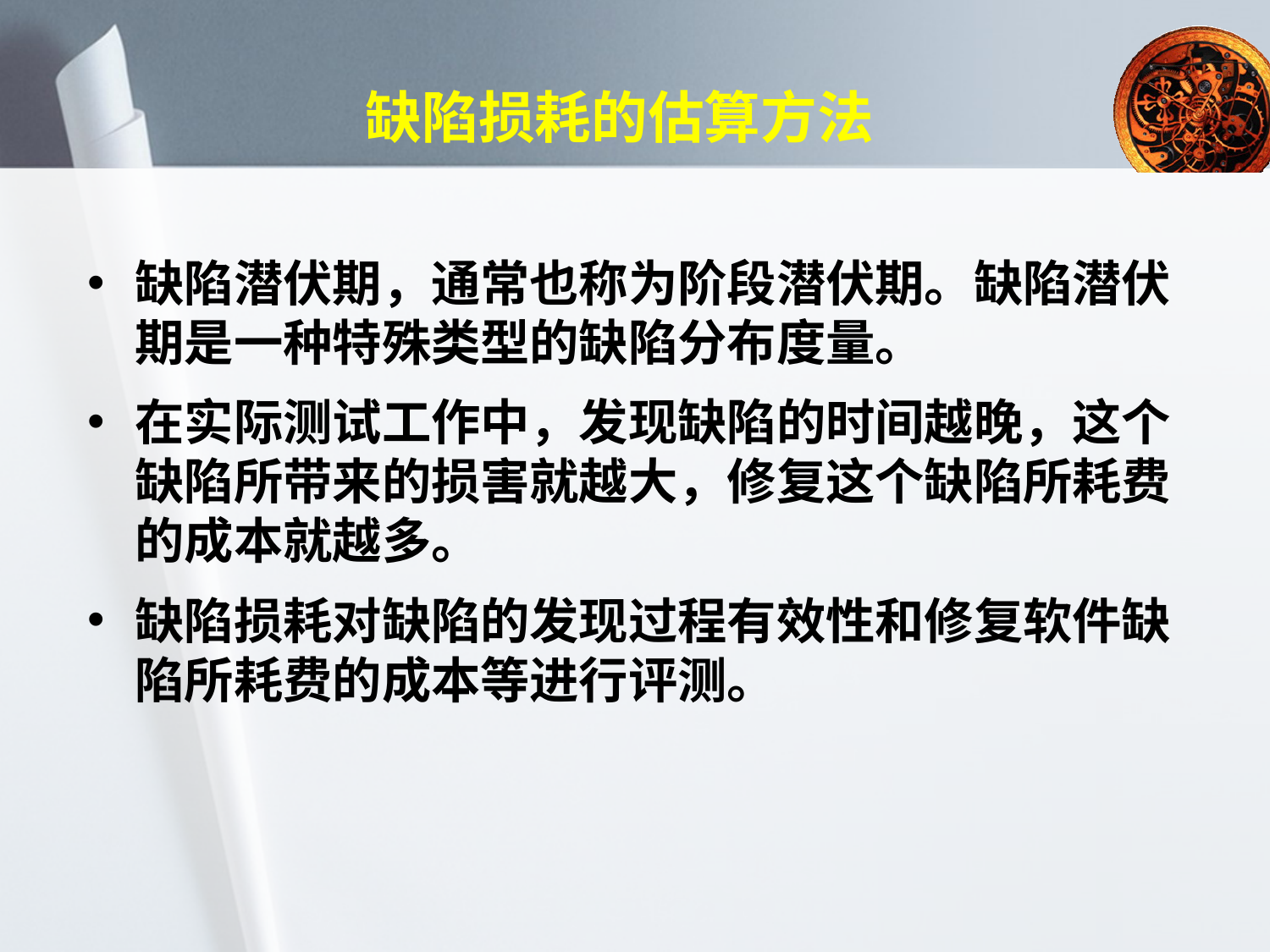

# 缺陷损耗的估算方法
缺陷潜伏期，通常也称为阶段潜伏期。缺陷潜伏期是一种特殊类型的缺陷分布度量。
在实际测试工作中，发现缺陷的时间越晚，这个缺陷所带来的损害就越大，修复这个缺陷所耗费的成本就越多。
缺陷损耗对缺陷的发现过程有效性和修复软件缺陷所耗费的成本等进行评测。